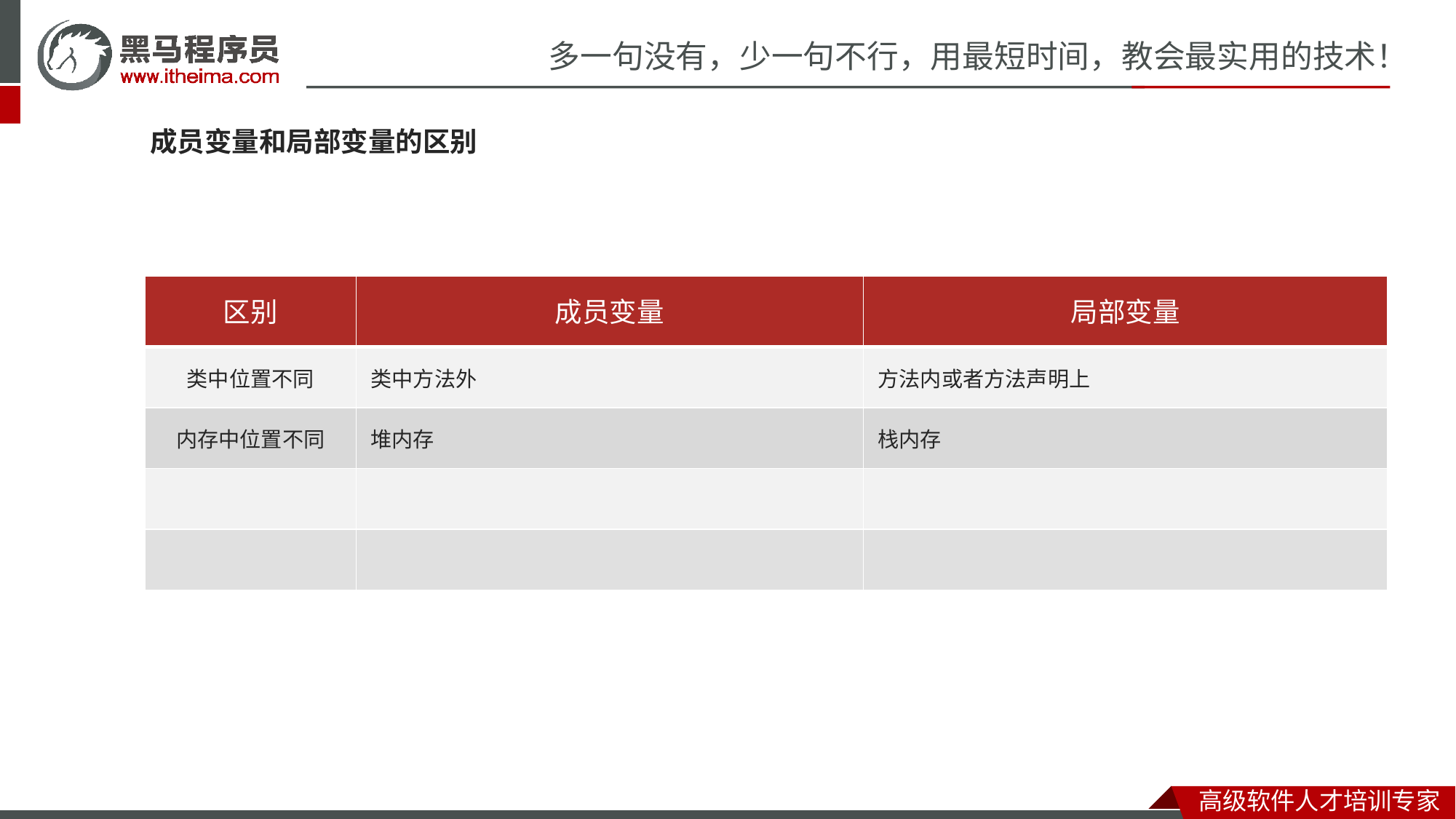

成员变量和局部变量的区别
| 区别 | 成员变量 | 局部变量 |
| --- | --- | --- |
| 类中位置不同 | 类中方法外 | 方法内或者方法声明上 |
| 内存中位置不同 | 堆内存 | 栈内存 |
|  |  |  |
|  |  |  |